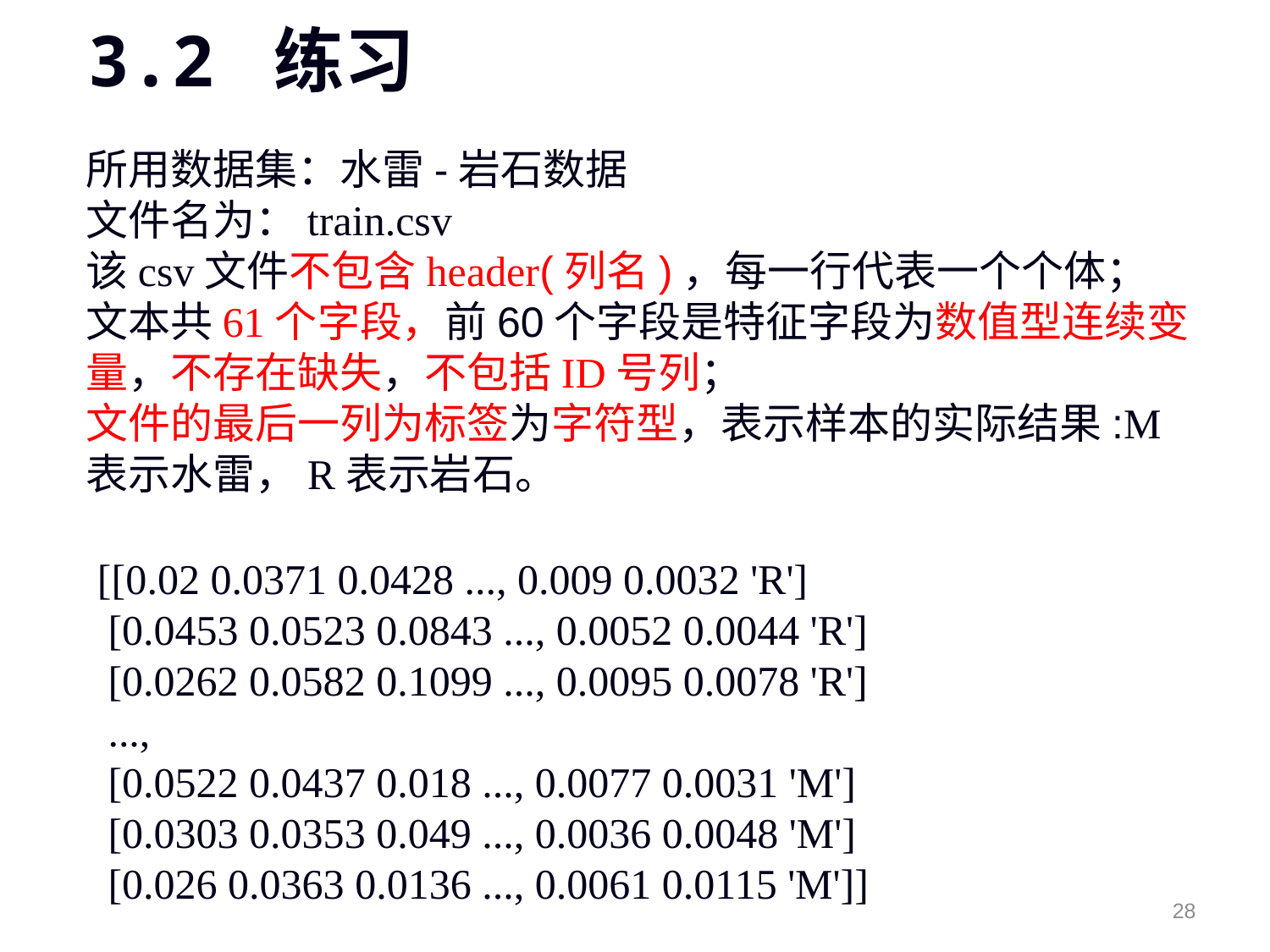

# 3.2 练习
所用数据集：水雷-岩石数据
文件名为：train.csv
该csv文件不包含header(列名)，每一行代表一个个体；
文本共61个字段，前60个字段是特征字段为数值型连续变量，不存在缺失，不包括ID号列；
文件的最后一列为标签为字符型，表示样本的实际结果:M表示水雷，R表示岩石。

[[0.02 0.0371 0.0428 ..., 0.009 0.0032 'R']
 [0.0453 0.0523 0.0843 ..., 0.0052 0.0044 'R']
 [0.0262 0.0582 0.1099 ..., 0.0095 0.0078 'R']
 ...,
 [0.0522 0.0437 0.018 ..., 0.0077 0.0031 'M']
 [0.0303 0.0353 0.049 ..., 0.0036 0.0048 'M']
 [0.026 0.0363 0.0136 ..., 0.0061 0.0115 'M']]